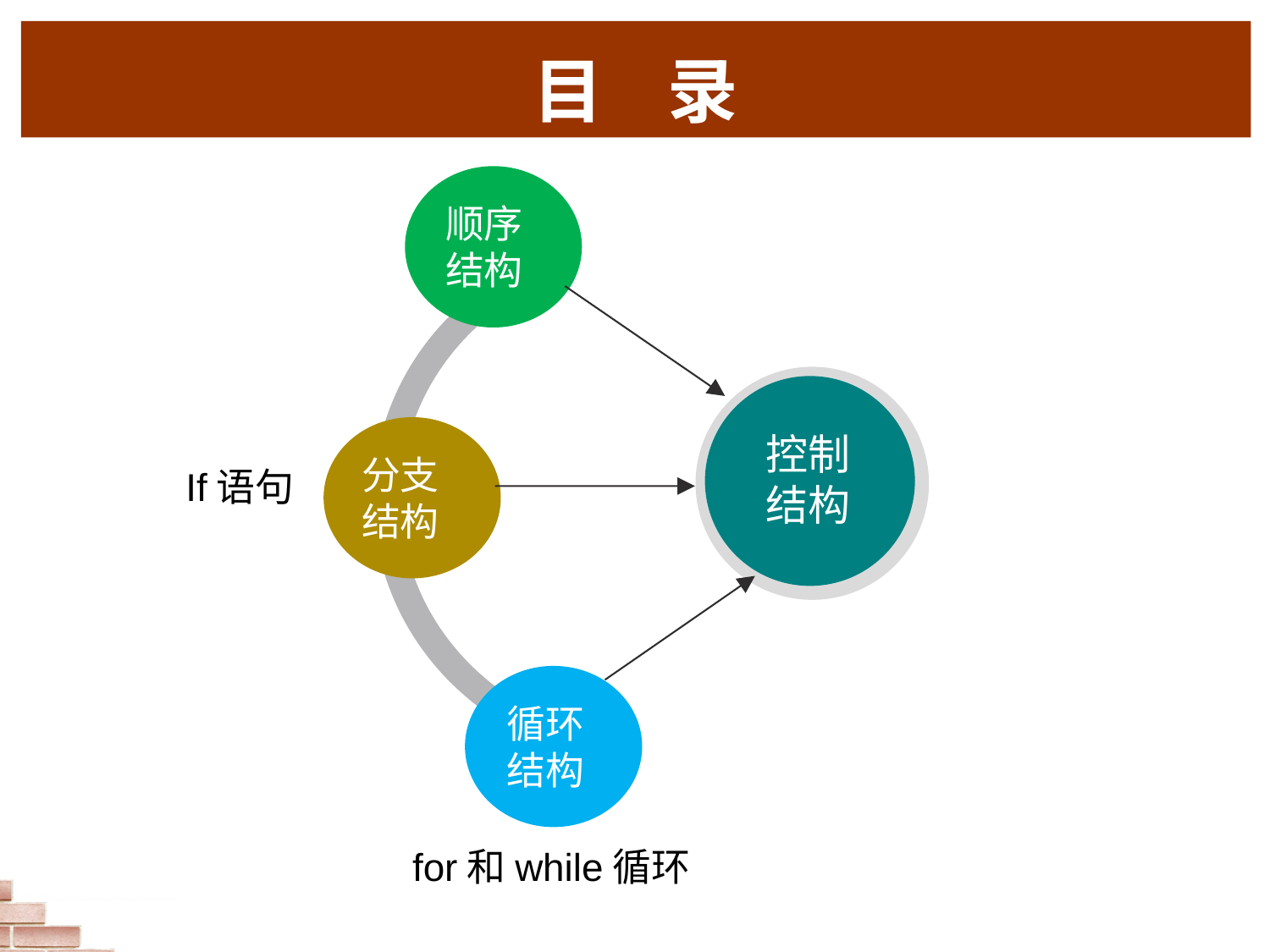

# 目    录

顺序结构

控制结构
分支结构
If语句

循环结构
for和while循环